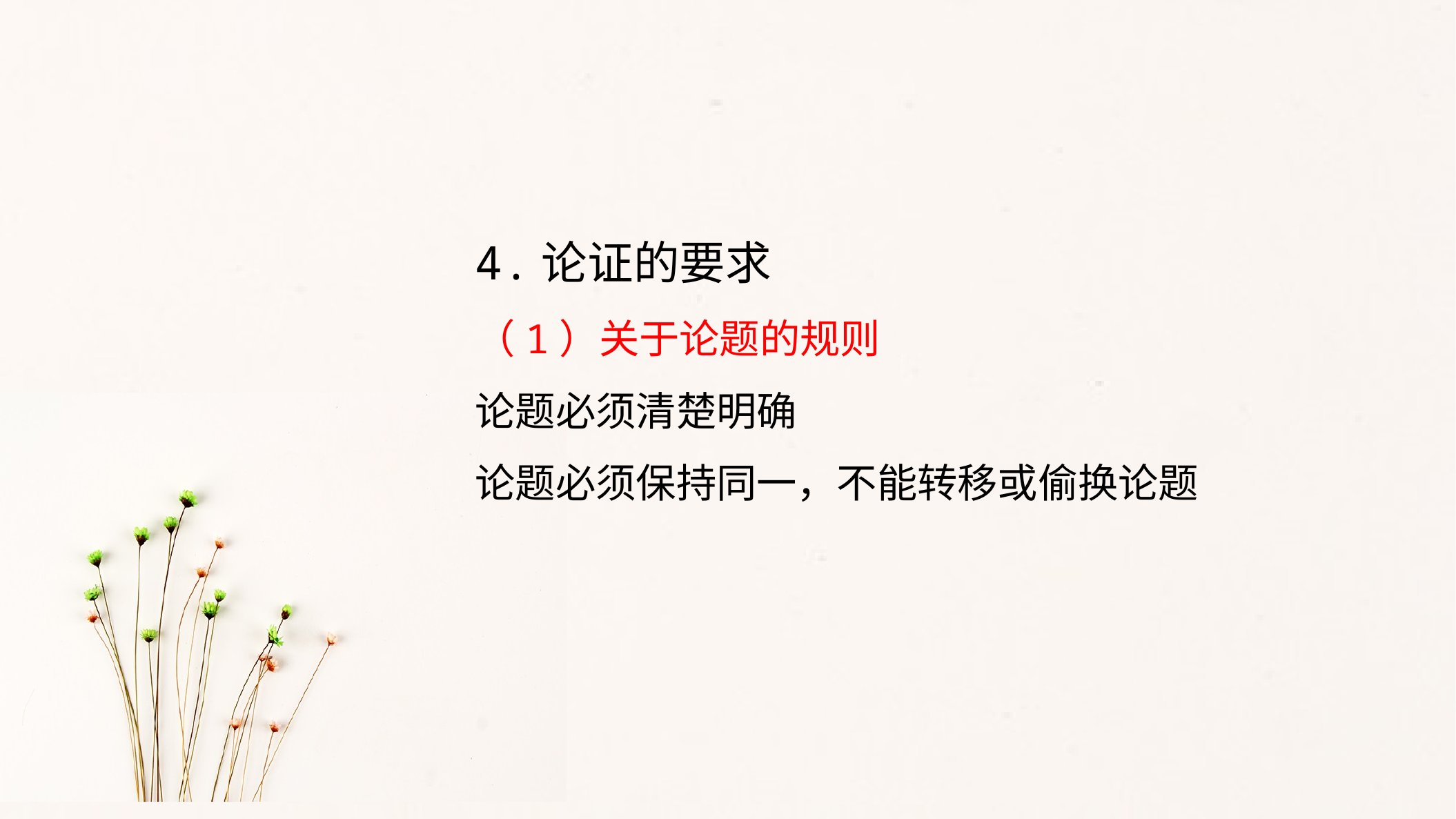

4.论证的要求
（1）关于论题的规则
论题必须清楚明确
论题必须保持同一，不能转移或偷换论题